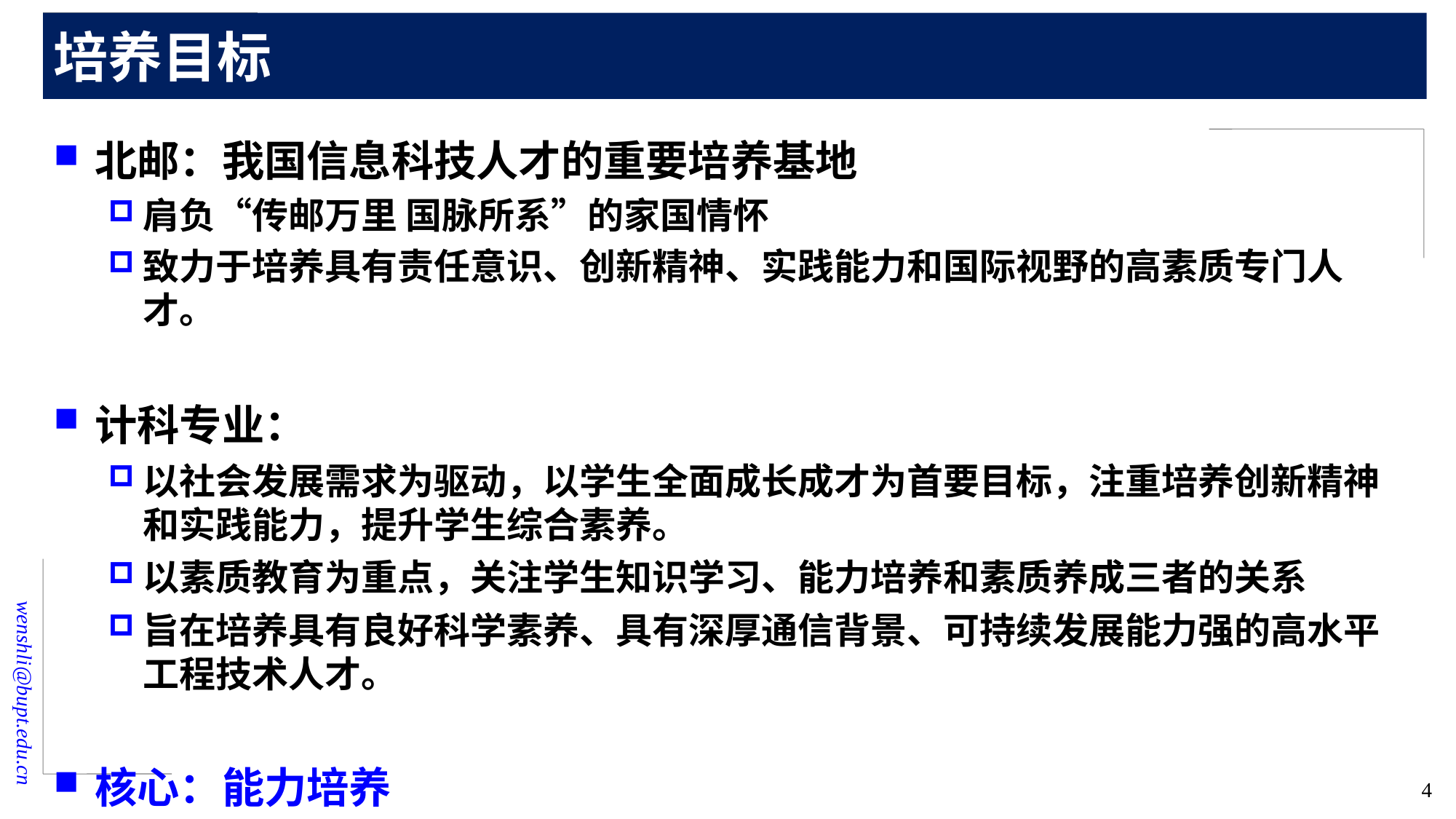

# 培养目标
北邮：我国信息科技人才的重要培养基地
肩负“传邮万里 国脉所系”的家国情怀
致力于培养具有责任意识、创新精神、实践能力和国际视野的高素质专门人才。

计科专业：
以社会发展需求为驱动，以学生全面成长成才为首要目标，注重培养创新精神和实践能力，提升学生综合素养。
以素质教育为重点，关注学生知识学习、能力培养和素质养成三者的关系
旨在培养具有良好科学素养、具有深厚通信背景、可持续发展能力强的高水平工程技术人才。

核心：能力培养

4